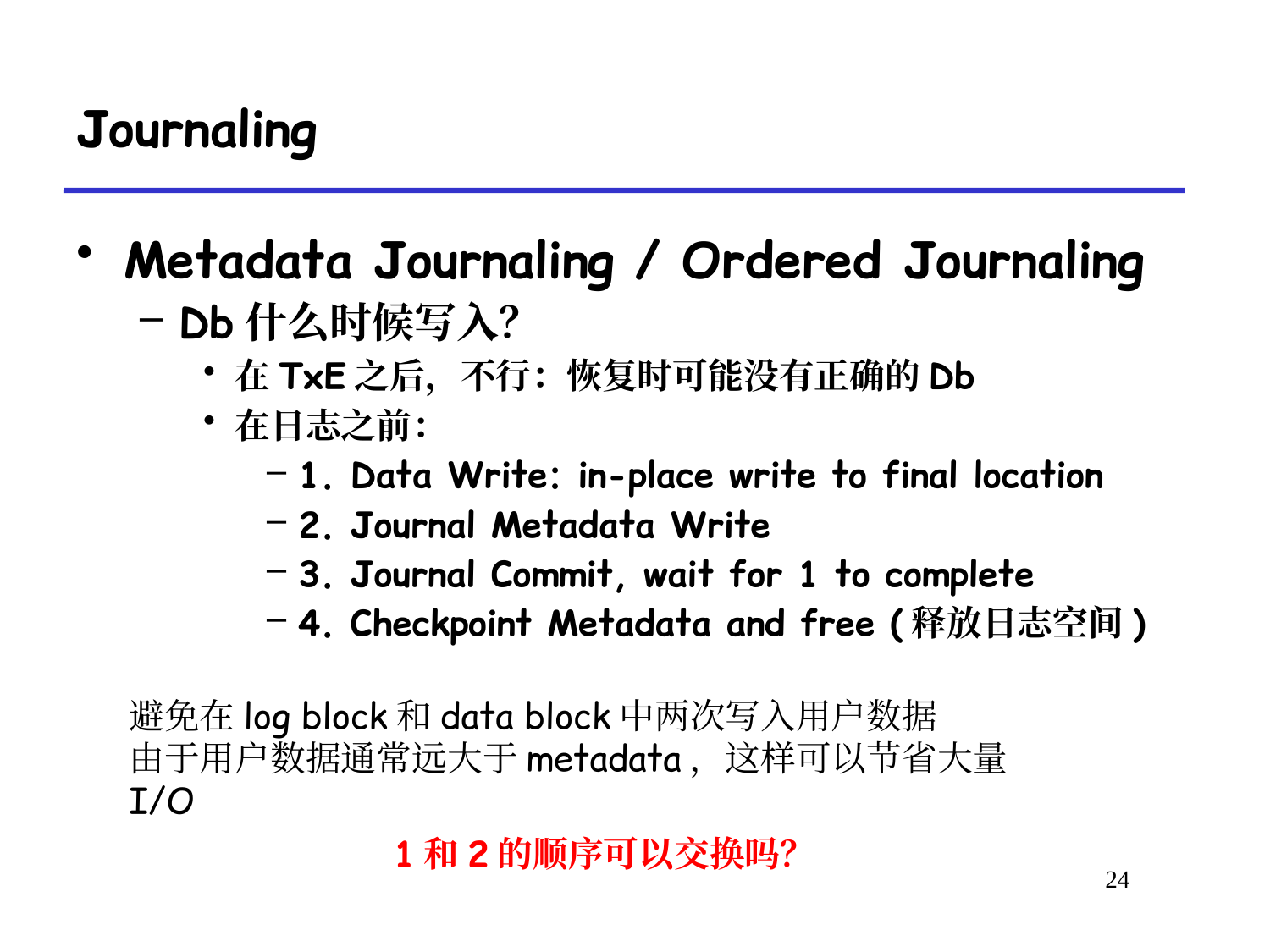

# Journaling
Metadata Journaling / Ordered Journaling
Db什么时候写入？
在TxE之后，不行：恢复时可能没有正确的Db
在日志之前：
1. Data Write: in-place write to final location
2. Journal Metadata Write
3. Journal Commit, wait for 1 to complete
4. Checkpoint Metadata and free (释放日志空间)
避免在log block和data block中两次写入用户数据
由于用户数据通常远大于metadata，这样可以节省大量I/O
1和2的顺序可以交换吗？
24